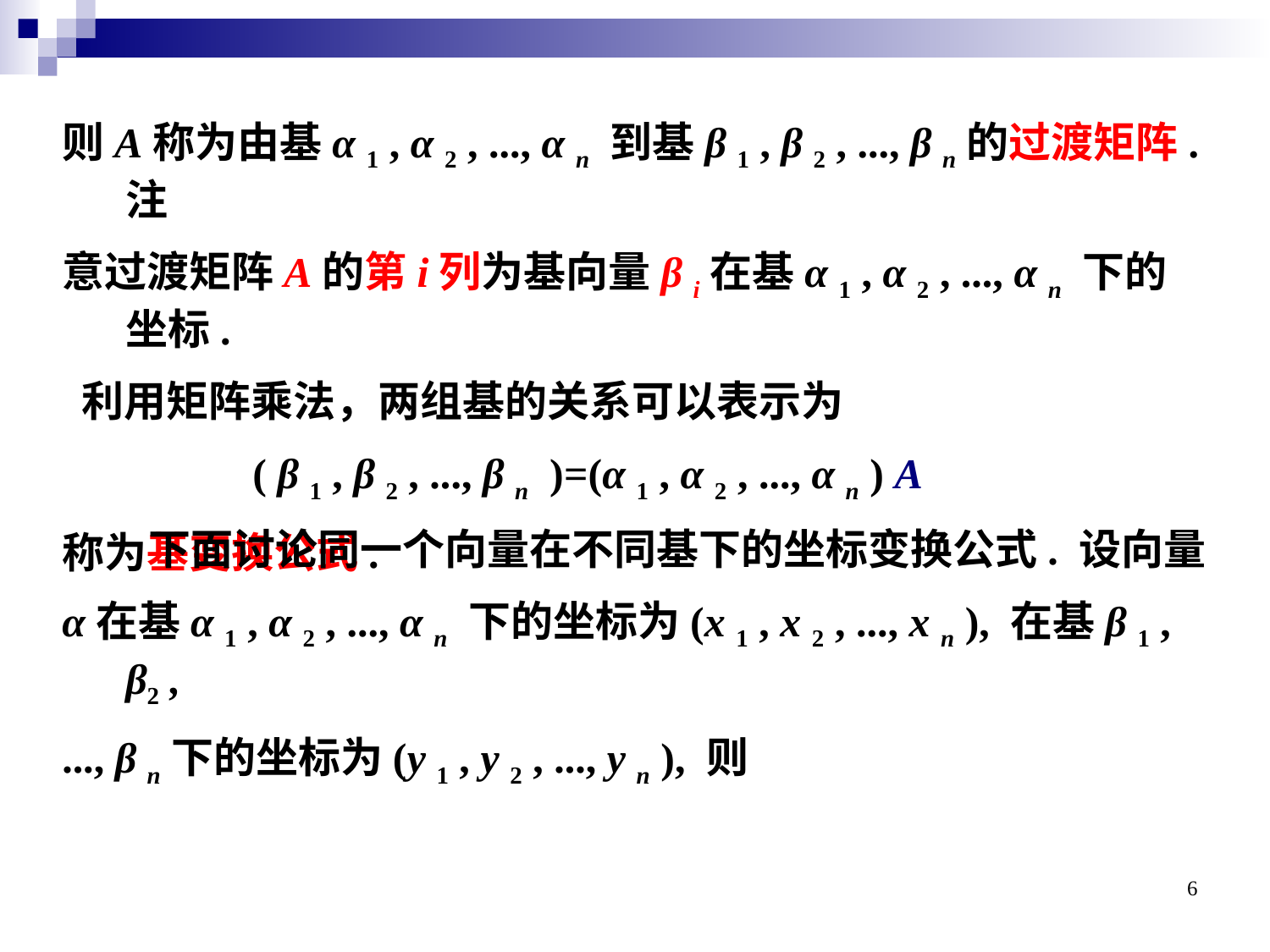

则A称为由基α 1 , α 2 , ..., α n 到基β 1 , β 2 , ..., β n的过渡矩阵. 注
意过渡矩阵A的第i列为基向量β i在基α 1 , α 2 , ..., α n 下的坐标.
 利用矩阵乘法，两组基的关系可以表示为
                  ( β 1 , β 2 , ..., β n  )=(α 1 , α 2 , ..., α n ) A
称为基变换公式.
        下面讨论同一个向量在不同基下的坐标变换公式. 设向量
α在基α 1 , α 2 , ..., α n 下的坐标为(x 1 , x 2 , ..., x n ), 在基β 1 , β2 ,
..., β n下的坐标为(y 1 , y 2 , ..., y n ), 则
6